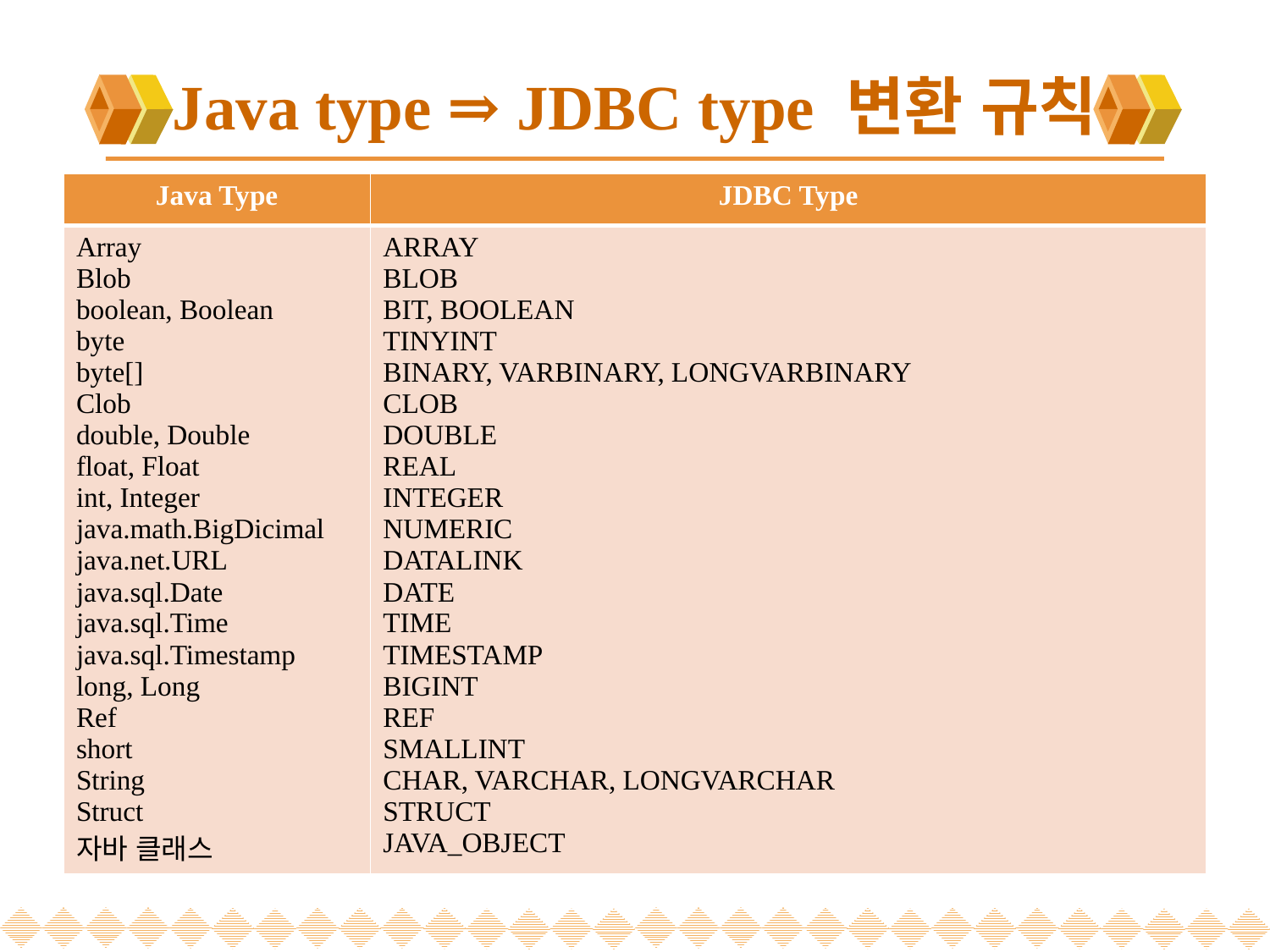

# Java type ⇒ JDBC type 변환 규칙
| Java Type | JDBC Type |
| --- | --- |
| Array Blob boolean, Boolean byte byte[] Clob double, Double float, Float int, Integer java.math.BigDicimal java.net.URL java.sql.Date java.sql.Time java.sql.Timestamp long, Long Ref short String Struct 자바 클래스 | ARRAY BLOB BIT, BOOLEAN TINYINT BINARY, VARBINARY, LONGVARBINARY CLOB DOUBLE REAL INTEGER NUMERIC DATALINK DATE TIME TIMESTAMP BIGINT REF SMALLINT CHAR, VARCHAR, LONGVARCHAR STRUCT JAVA\_OBJECT |